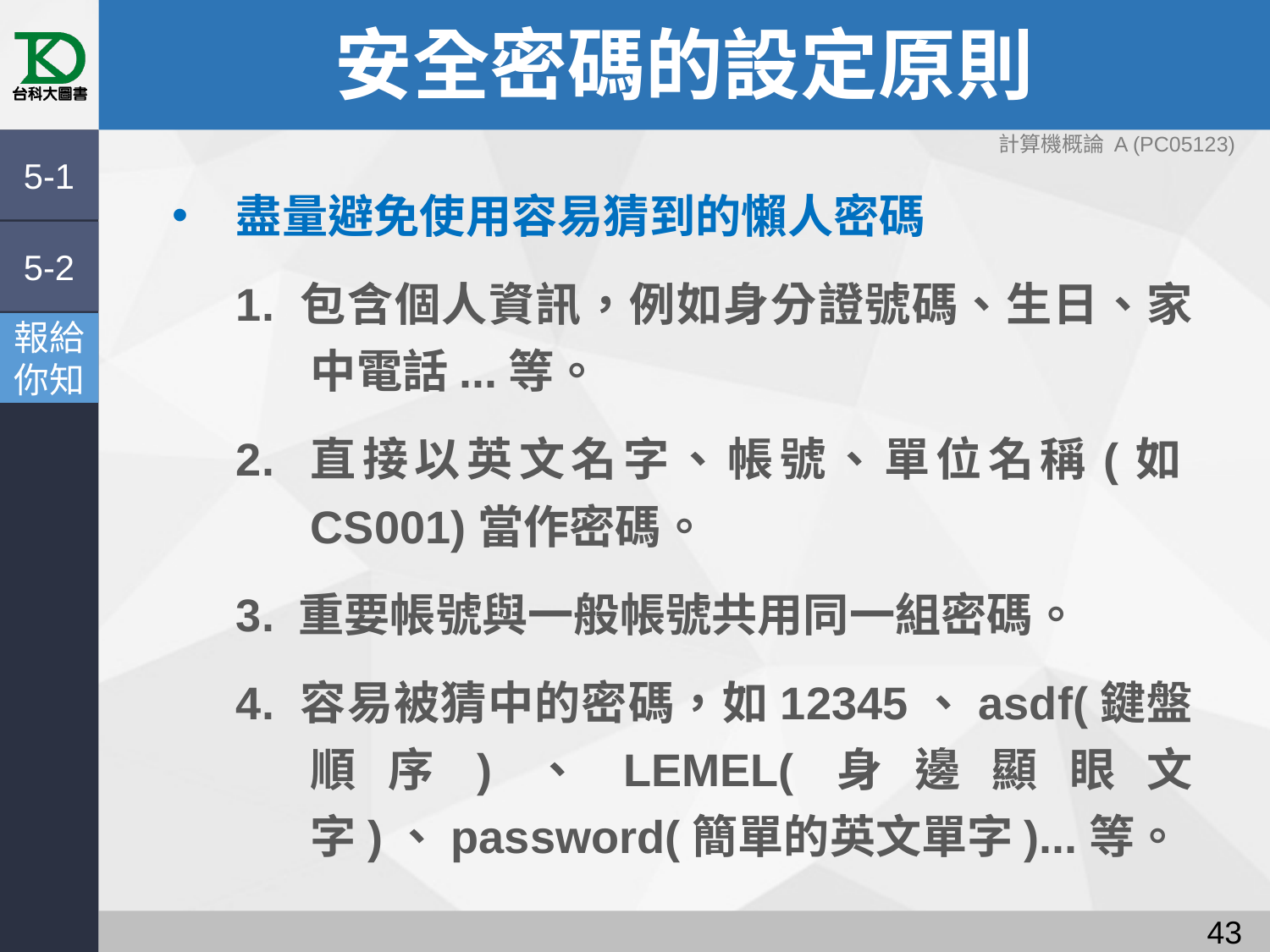

# 安全密碼的設定原則
計算機概論 A (PC05123)
5-1
盡量避免使用容易猜到的懶人密碼
1. 包含個人資訊，例如身分證號碼、生日、家中電話...等。
2. 直接以英文名字、帳號、單位名稱(如CS001)當作密碼。
3. 重要帳號與一般帳號共用同一組密碼。
4. 容易被猜中的密碼，如12345、asdf(鍵盤順序)、LEMEL(身邊顯眼文字)、password(簡單的英文單字)...等。
5-2
報給
你知
43